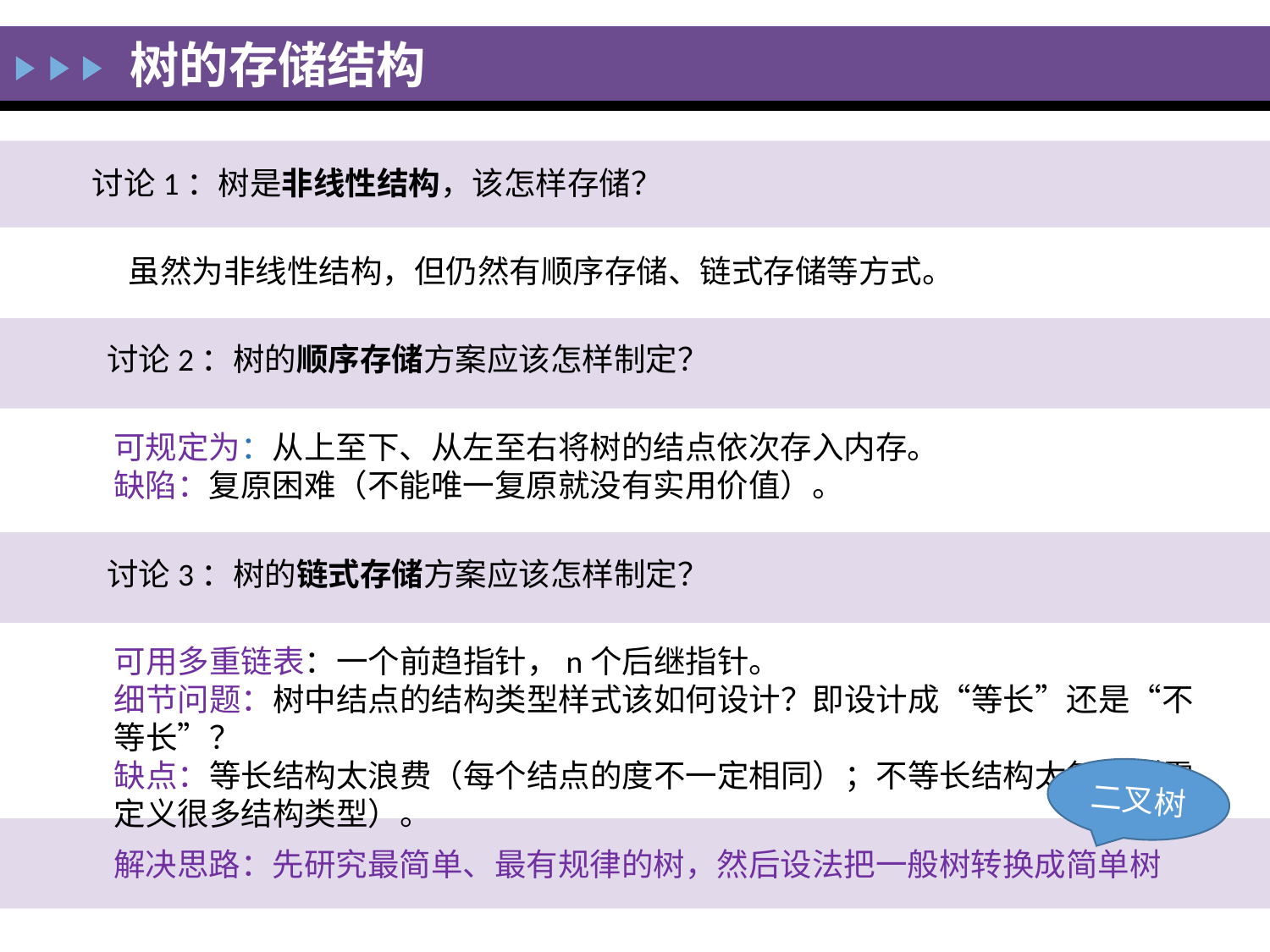

# 树的存储结构

讨论1：树是非线性结构，该怎样存储？
 虽然为非线性结构，但仍然有顺序存储、链式存储等方式。

 讨论2：树的顺序存储方案应该怎样制定？
可规定为：从上至下、从左至右将树的结点依次存入内存。
缺陷：复原困难（不能唯一复原就没有实用价值）。

 讨论3：树的链式存储方案应该怎样制定？
可用多重链表：一个前趋指针，n个后继指针。
细节问题：树中结点的结构类型样式该如何设计？即设计成“等长”还是“不等长”？
缺点：等长结构太浪费（每个结点的度不一定相同）；不等长结构太复杂（需定义很多结构类型）。
二叉树

解决思路：先研究最简单、最有规律的树，然后设法把一般树转换成简单树